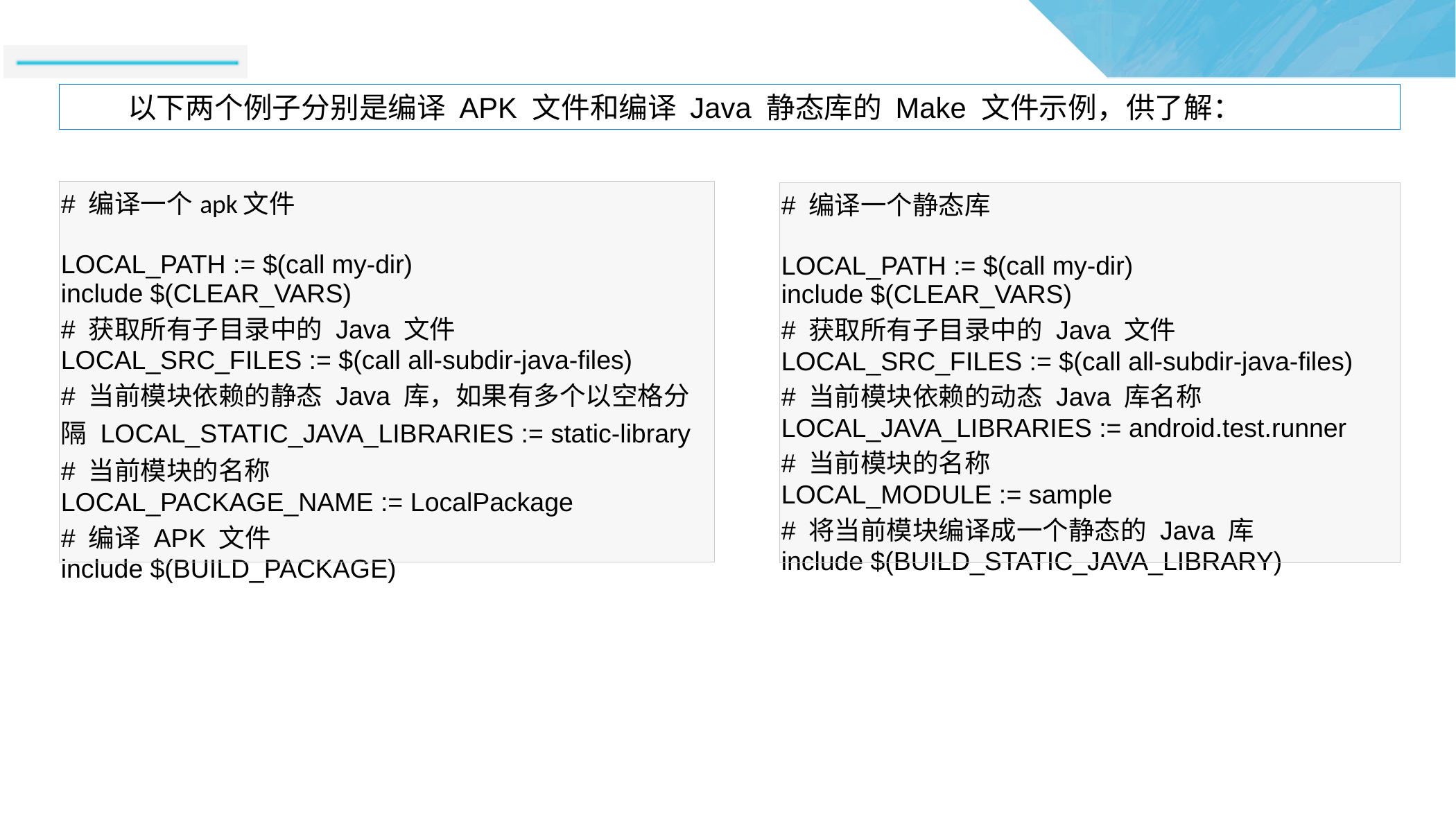

以下两个例子分别是编译 APK 文件和编译 Java 静态库的 Make 文件示例，供了解：
| # 编译一个apk文件 LOCAL\_PATH := $(call my-dir) include $(CLEAR\_VARS) # 获取所有子目录中的 Java 文件 LOCAL\_SRC\_FILES := $(call all-subdir-java-files) # 当前模块依赖的静态 Java 库，如果有多个以空格分隔 LOCAL\_STATIC\_JAVA\_LIBRARIES := static-library # 当前模块的名称 LOCAL\_PACKAGE\_NAME := LocalPackage # 编译 APK 文件 include $(BUILD\_PACKAGE) |
| --- |
| # 编译一个静态库 LOCAL\_PATH := $(call my-dir) include $(CLEAR\_VARS) # 获取所有子目录中的 Java 文件 LOCAL\_SRC\_FILES := $(call all-subdir-java-files) # 当前模块依赖的动态 Java 库名称 LOCAL\_JAVA\_LIBRARIES := android.test.runner # 当前模块的名称 LOCAL\_MODULE := sample # 将当前模块编译成一个静态的 Java 库 include $(BUILD\_STATIC\_JAVA\_LIBRARY) |
| --- |